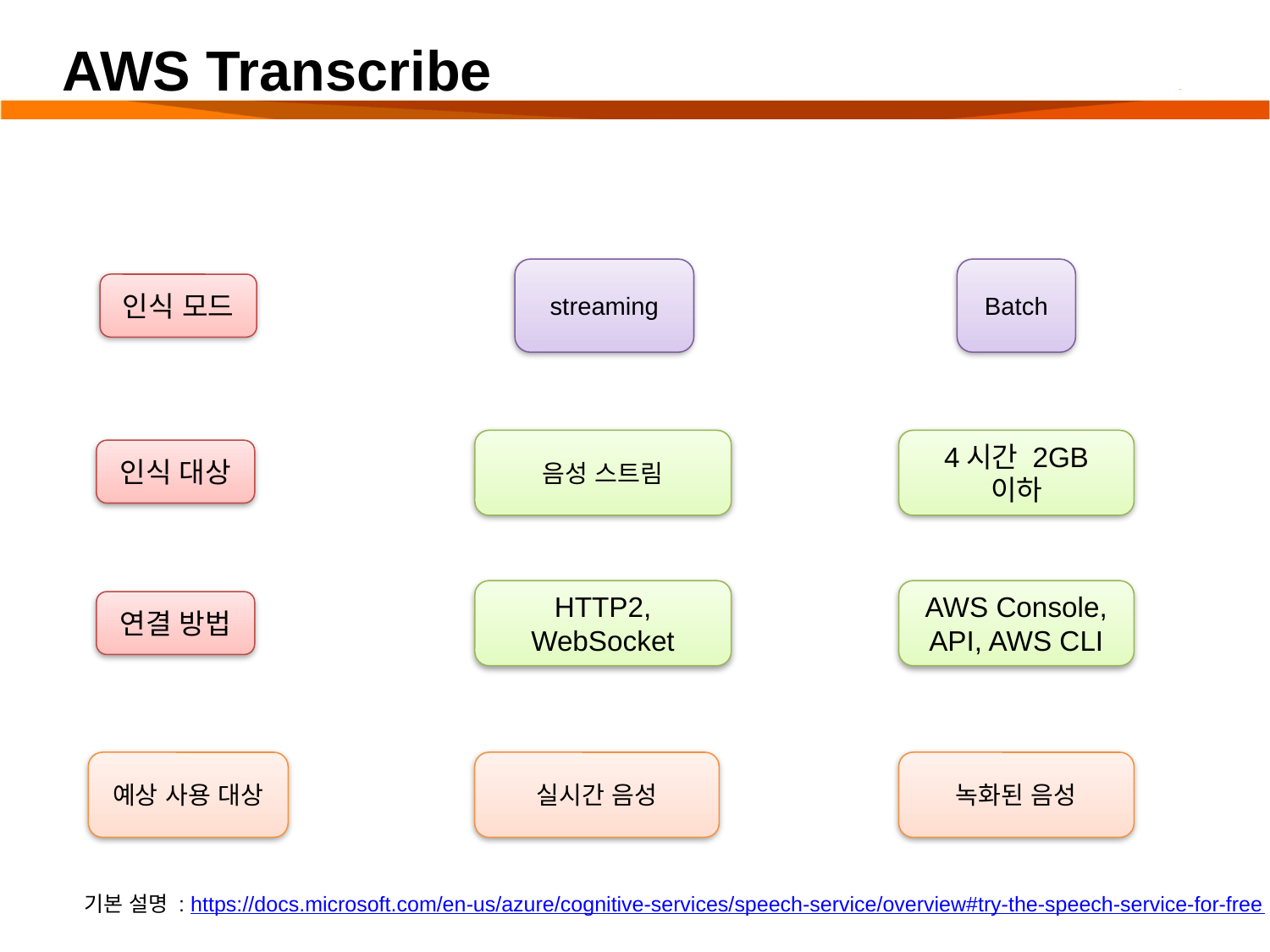

# AWS Transcribe
streaming
Batch
인식 모드
음성 스트림
4시간 2GB 이하
인식 대상
HTTP2,
WebSocket
AWS Console, API, AWS CLI
연결 방법
예상 사용 대상
실시간 음성
녹화된 음성
기본 설명 : https://docs.microsoft.com/en-us/azure/cognitive-services/speech-service/overview#try-the-speech-service-for-free